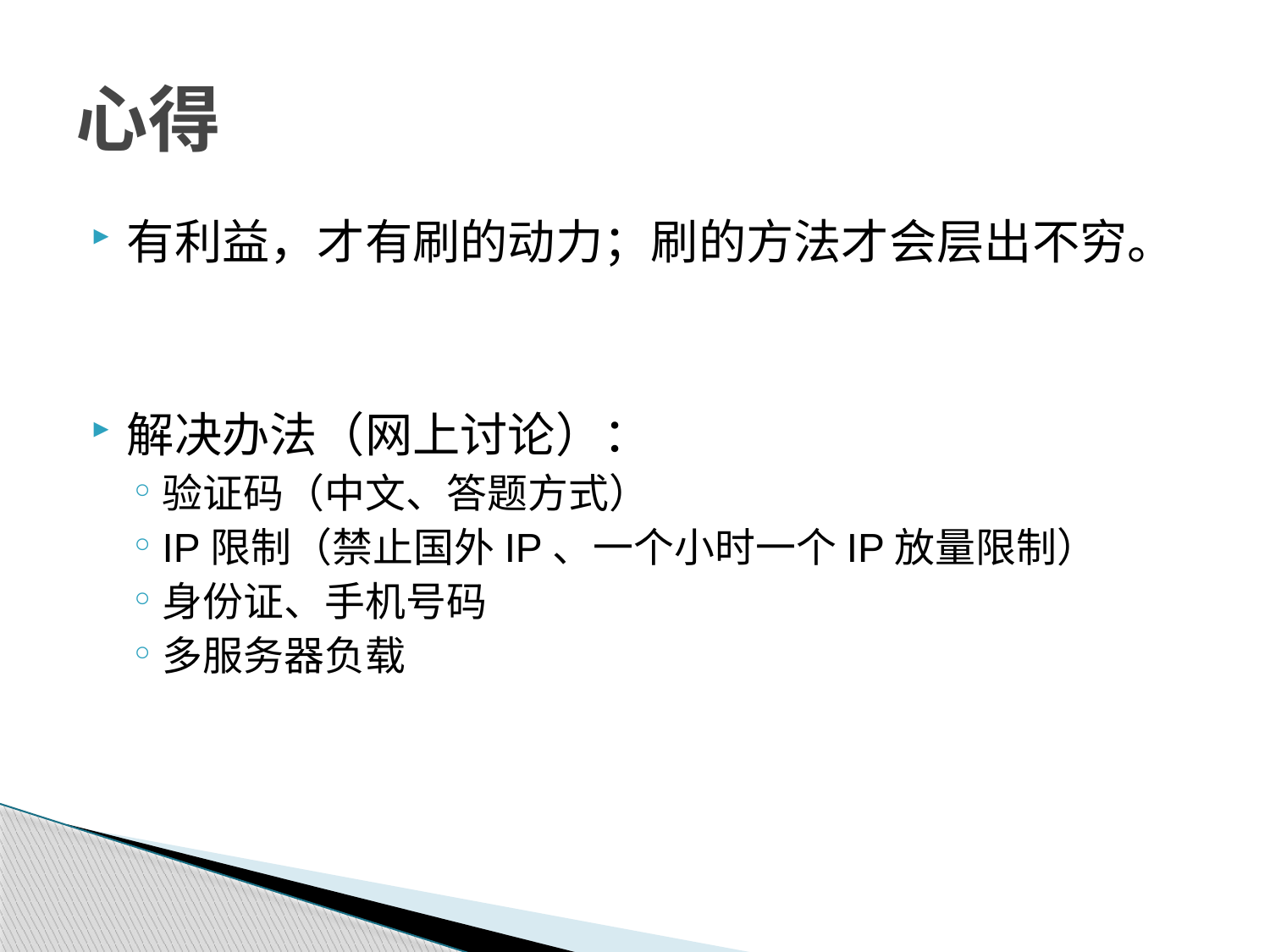

# 心得
有利益，才有刷的动力；刷的方法才会层出不穷。

解决办法（网上讨论）：
验证码（中文、答题方式）
IP限制（禁止国外IP、一个小时一个IP放量限制）
身份证、手机号码
多服务器负载